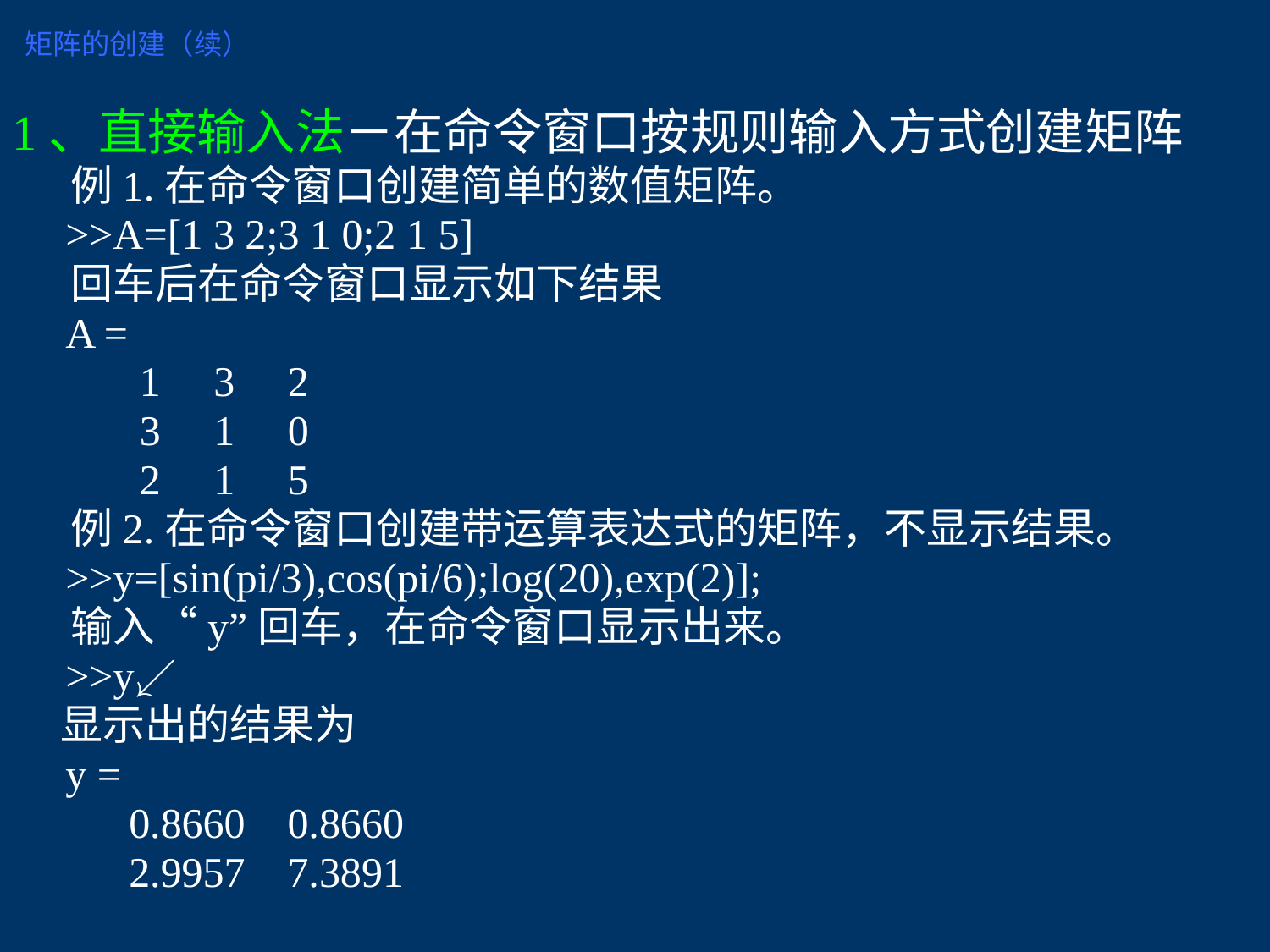

矩阵的创建（续）
1、直接输入法－在命令窗口按规则输入方式创建矩阵
     例1.在命令窗口创建简单的数值矩阵。
     >>A=[1 3 2;3 1 0;2 1 5]
     回车后在命令窗口显示如下结果
     A =
            1     3     2
            3     1     0
            2     1     5
     例2.在命令窗口创建带运算表达式的矩阵，不显示结果。
     >>y=[sin(pi/3),cos(pi/6);log(20),exp(2)];
     输入“y”回车，在命令窗口显示出来。
     >>y↙
    显示出的结果为
     y =
           0.8660    0.8660
           2.9957    7.3891